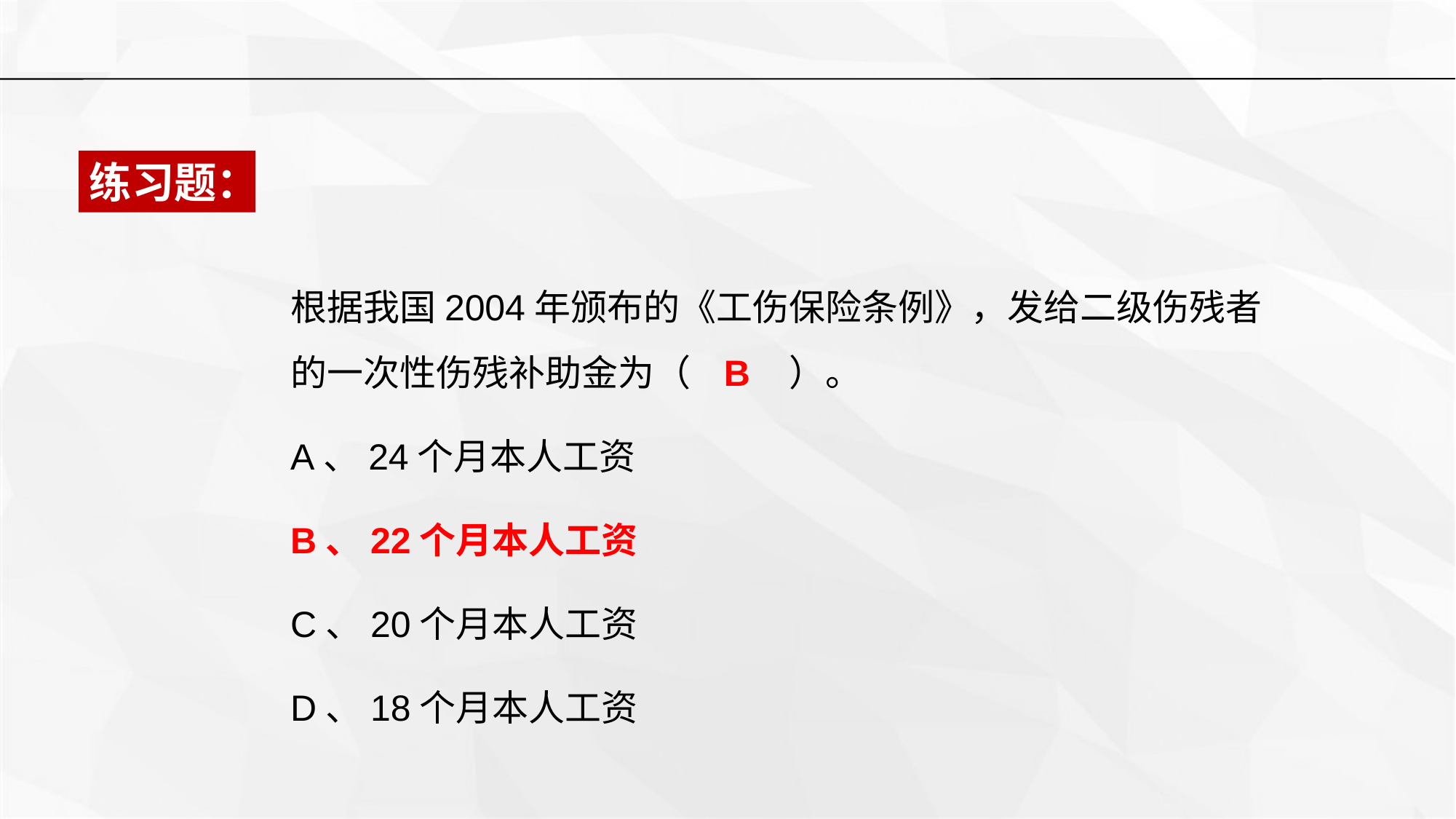

练习题：
根据我国2004年颁布的《工伤保险条例》，发给二级伤残者的一次性伤残补助金为（   B   ）。
A、24个月本人工资
B、22个月本人工资
C、20个月本人工资
D、18个月本人工资